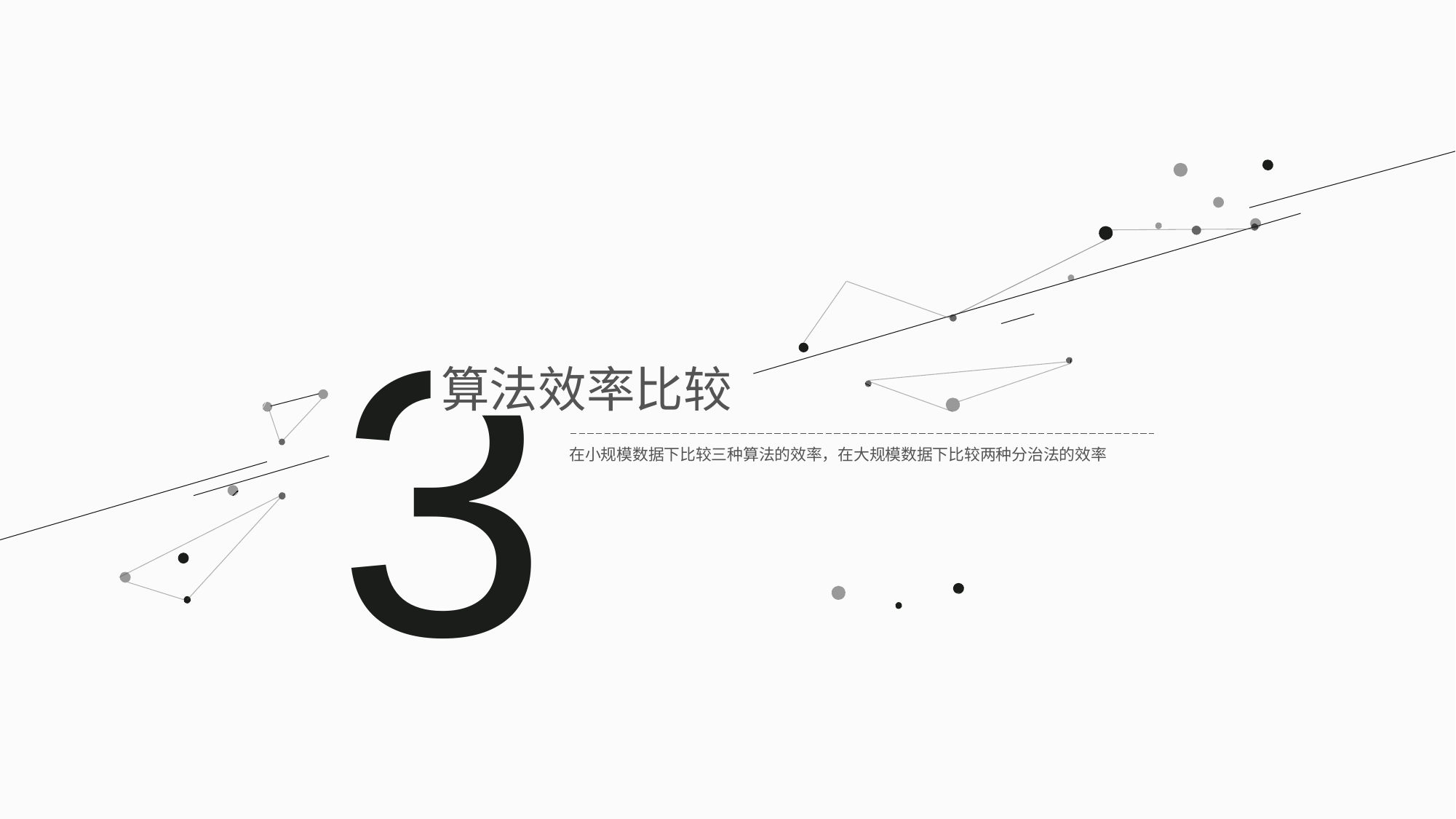

3

算法效率比较

在小规模数据下比较三种算法的效率，在大规模数据下比较两种分治法的效率